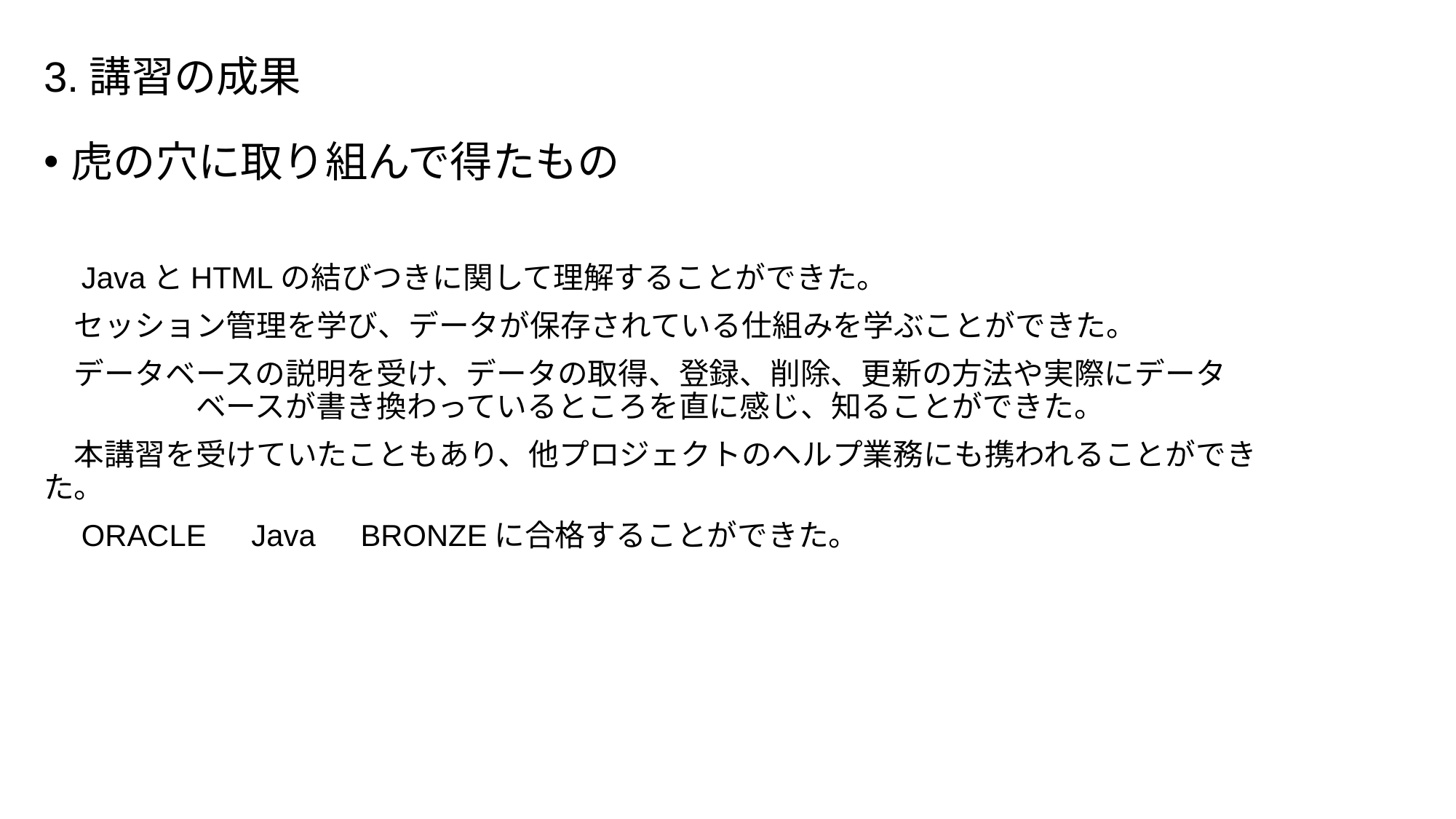

# 3.講習の成果
虎の穴に取り組んで得たもの

　JavaとHTMLの結びつきに関して理解することができた。
　セッション管理を学び、データが保存されている仕組みを学ぶことができた。
　データベースの説明を受け、データの取得、登録、削除、更新の方法や実際にデータ　　　　　　ベースが書き換わっているところを直に感じ、知ることができた。
　本講習を受けていたこともあり、他プロジェクトのヘルプ業務にも携われることができた。
　ORACLE　Java　BRONZEに合格することができた。